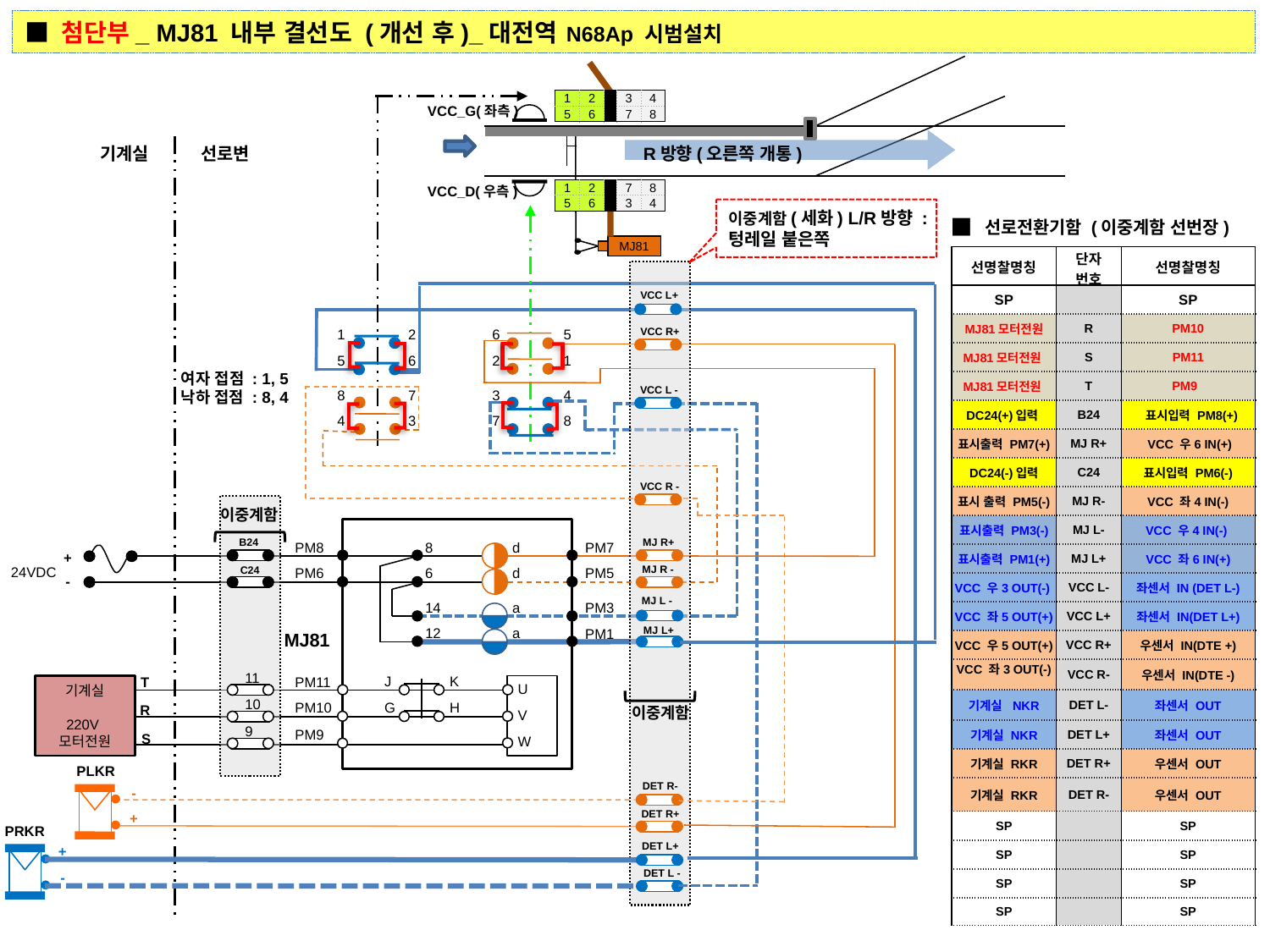

■ 첨단부_ MJ81 내부 결선도 (개선 후)_대전역 N68Ap 시범설치

| 1 | 2 |  | 3 | 4 |
| --- | --- | --- | --- | --- |
| 5 | 6 |  | 7 | 8 |
VCC_G(좌측)

R방향(오른쪽 개통)
기계실
선로변

VCC_D(우측)
| 1 | 2 |  | 7 | 8 |
| --- | --- | --- | --- | --- |
| 5 | 6 |  | 3 | 4 |
이중계함(세화) L/R방향 :텅레일 붙은쪽
| █ 선로전환기함 (이중계함 선번장) |  |  |
| --- | --- | --- |
| 선명찰명칭 | 단자 번호 | 선명찰명칭 |
| SP |  | SP |
| MJ81모터전원 | R | PM10 |
| MJ81모터전원 | S | PM11 |
| MJ81모터전원 | T | PM9 |
| DC24(+)입력 | B24 | 표시입력 PM8(+) |
| 표시출력 PM7(+) | MJ R+ | VCC 우6 IN(+) |
| DC24(-)입력 | C24 | 표시입력 PM6(-) |
| 표시 출력 PM5(-) | MJ R- | VCC 좌4 IN(-) |
| 표시출력 PM3(-) | MJ L- | VCC 우4 IN(-) |
| 표시출력 PM1(+) | MJ L+ | VCC 좌6 IN(+) |
| VCC 우3 OUT(-) | VCC L- | 좌센서 IN (DET L-) |
| VCC 좌5 OUT(+) | VCC L+ | 좌센서 IN(DET L+) |
| VCC 우5 OUT(+) | VCC R+ | 우센서 IN(DTE +) |
| VCC 좌3 OUT(-) | VCC R- | 우센서 IN(DTE -) |
| 기계실 NKR | DET L- | 좌센서 OUT |
| 기계실 NKR | DET L+ | 좌센서 OUT |
| 기계실 RKR | DET R+ | 우센서 OUT |
| 기계실 RKR | DET R- | 우센서 OUT |
| SP |  | SP |
| SP |  | SP |
| SP |  | SP |
| SP |  | SP |

MJ81

VCC L+

VCC R+
1
2
6
5

5
6
2
1

여자 접점 : 1, 5
낙하 접점 : 8, 4
VCC L -
8
7
3
4

4
3
7
8

VCC R -

이중계함

MJ R+
B24
PM8
8
d
PM7

+

24VDC
MJ R -
C24
PM6
6
d
PM5

-

MJ L -
14
a
PM3

MJ L+
12
a
PM1
MJ81

11
J
K
PM11
T
기계실

220V
모터전원

U

10
PM10
G
H
이중계함
R
V

9
PM9
S
W

PLKR
DET R-
-

+
DET R+
PRKR

DET L+
+

DET L -
-